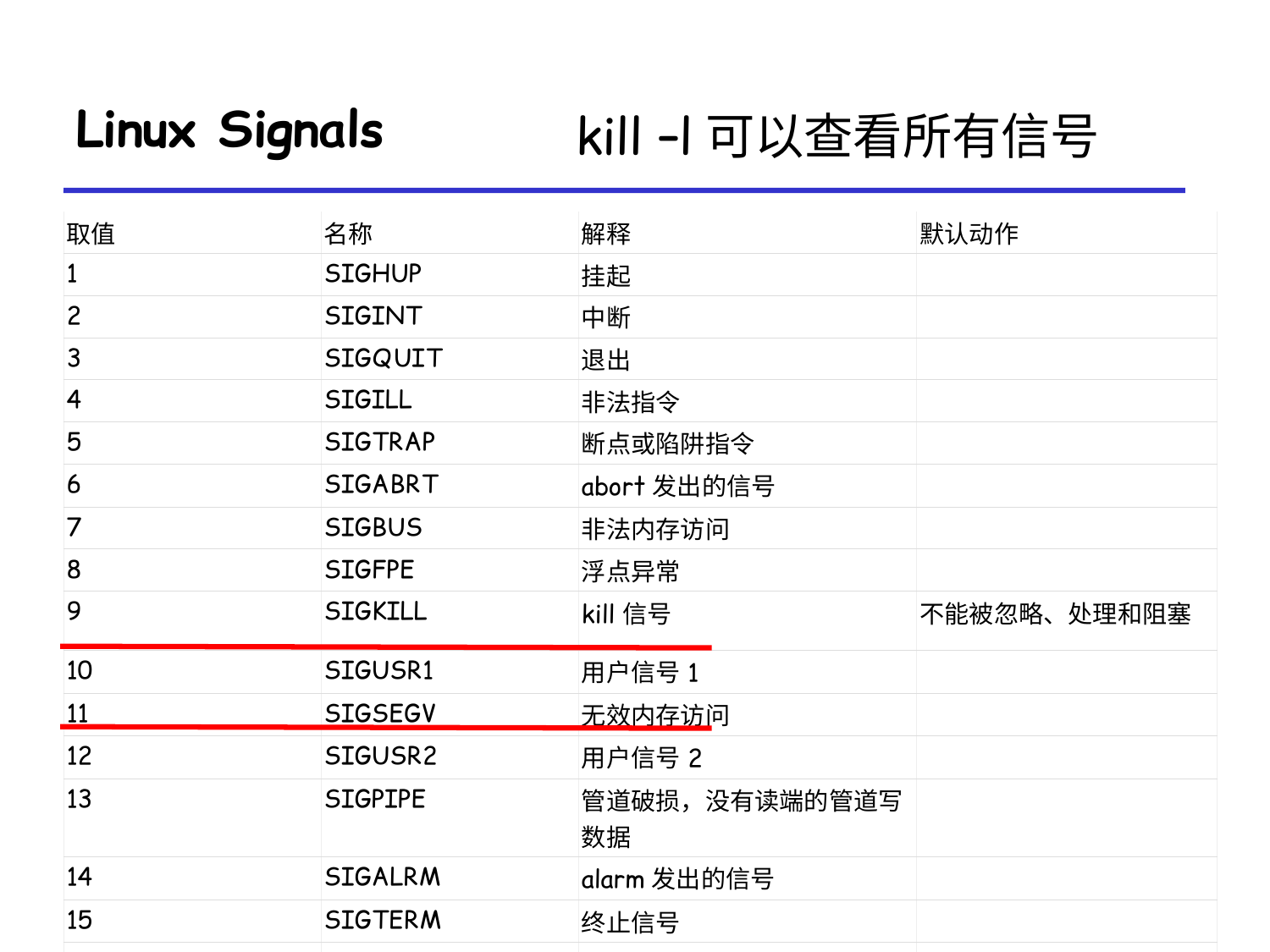

# Linux Signals
kill –l可以查看所有信号

| 取值 | 名称 | 解释 | 默认动作 |
| --- | --- | --- | --- |
| 1 | SIGHUP | 挂起 |  |
| 2 | SIGINT | 中断 |  |
| 3 | SIGQUIT | 退出 |  |
| 4 | SIGILL | 非法指令 |  |
| 5 | SIGTRAP | 断点或陷阱指令 |  |
| 6 | SIGABRT | abort发出的信号 |  |
| 7 | SIGBUS | 非法内存访问 |  |
| 8 | SIGFPE | 浮点异常 |  |
| 9 | SIGKILL | kill信号 | 不能被忽略、处理和阻塞 |
| 10 | SIGUSR1 | 用户信号1 |  |
| 11 | SIGSEGV | 无效内存访问 |  |
| 12 | SIGUSR2 | 用户信号2 |  |
| 13 | SIGPIPE | 管道破损，没有读端的管道写数据 |  |
| 14 | SIGALRM | alarm发出的信号 |  |
| 15 | SIGTERM | 终止信号 |  |
| 16 | SIGSTKFLT | 栈溢出 |  |
10